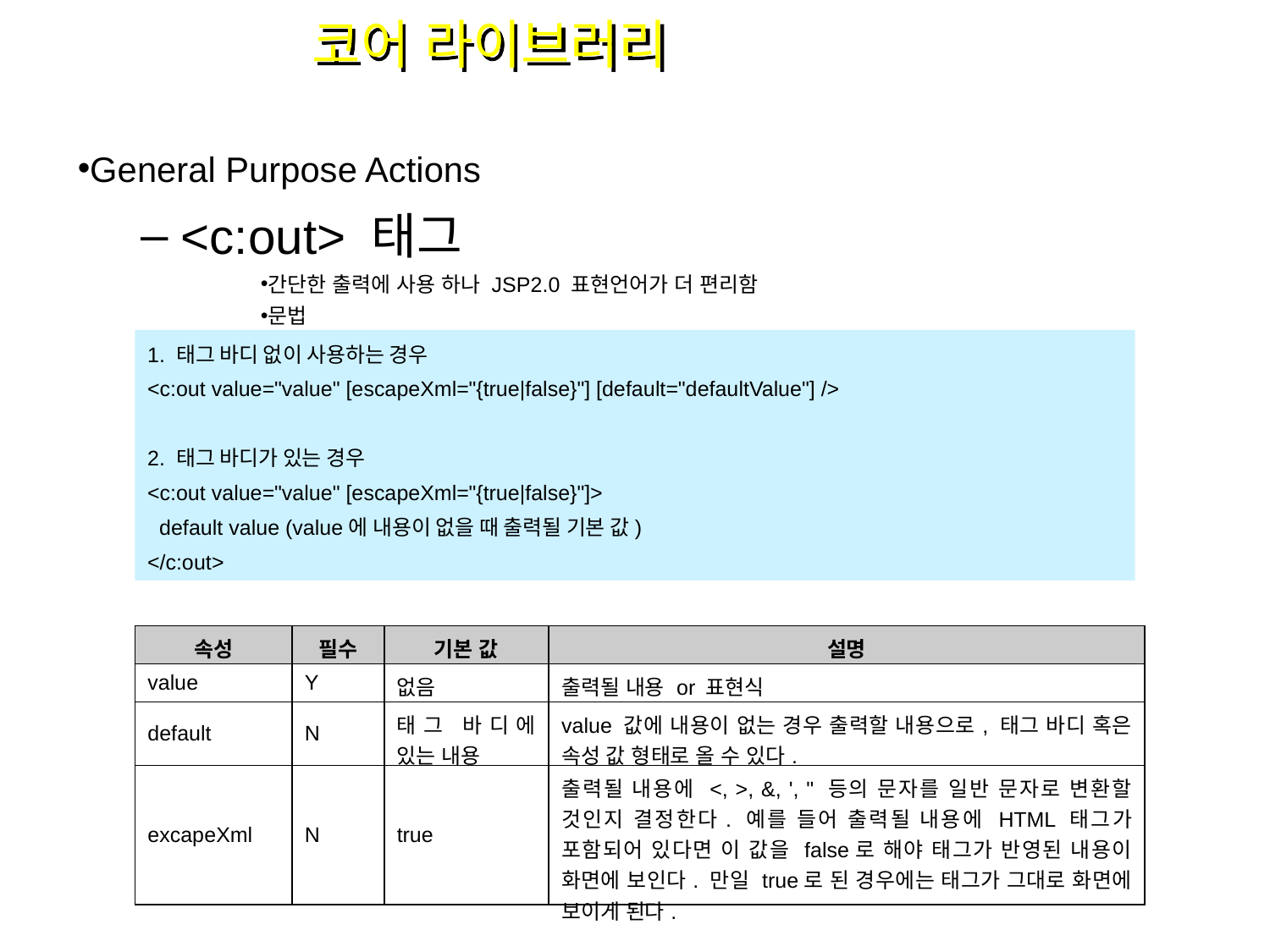

코어 라이브러리
General Purpose Actions
<c:out> 태그
간단한 출력에 사용 하나 JSP2.0 표현언어가 더 편리함
문법

1. 태그 바디 없이 사용하는 경우
<c:out value="value" [escapeXml="{true|false}"] [default="defaultValue"] />

2. 태그 바디가 있는 경우
<c:out value="value" [escapeXml="{true|false}"]>
  default value (value에 내용이 없을 때 출력될 기본 값)
</c:out>

| 속성 | 필수 | 기본 값 | 설명 |
| --- | --- | --- | --- |
| value | Y | 없음 | 출력될 내용 or 표현식 |
| default | N | 태그 바디에 있는 내용 | value 값에 내용이 없는 경우 출력할 내용으로, 태그 바디 혹은 속성 값 형태로 올 수 있다. |
| excapeXml | N | true | 출력될 내용에 <, >, &, ', " 등의 문자를 일반 문자로 변환할 것인지 결정한다. 예를 들어 출력될 내용에 HTML 태그가 포함되어 있다면 이 값을 false로 해야 태그가 반영된 내용이 화면에 보인다. 만일 true로 된 경우에는 태그가 그대로 화면에 보이게 된다. |